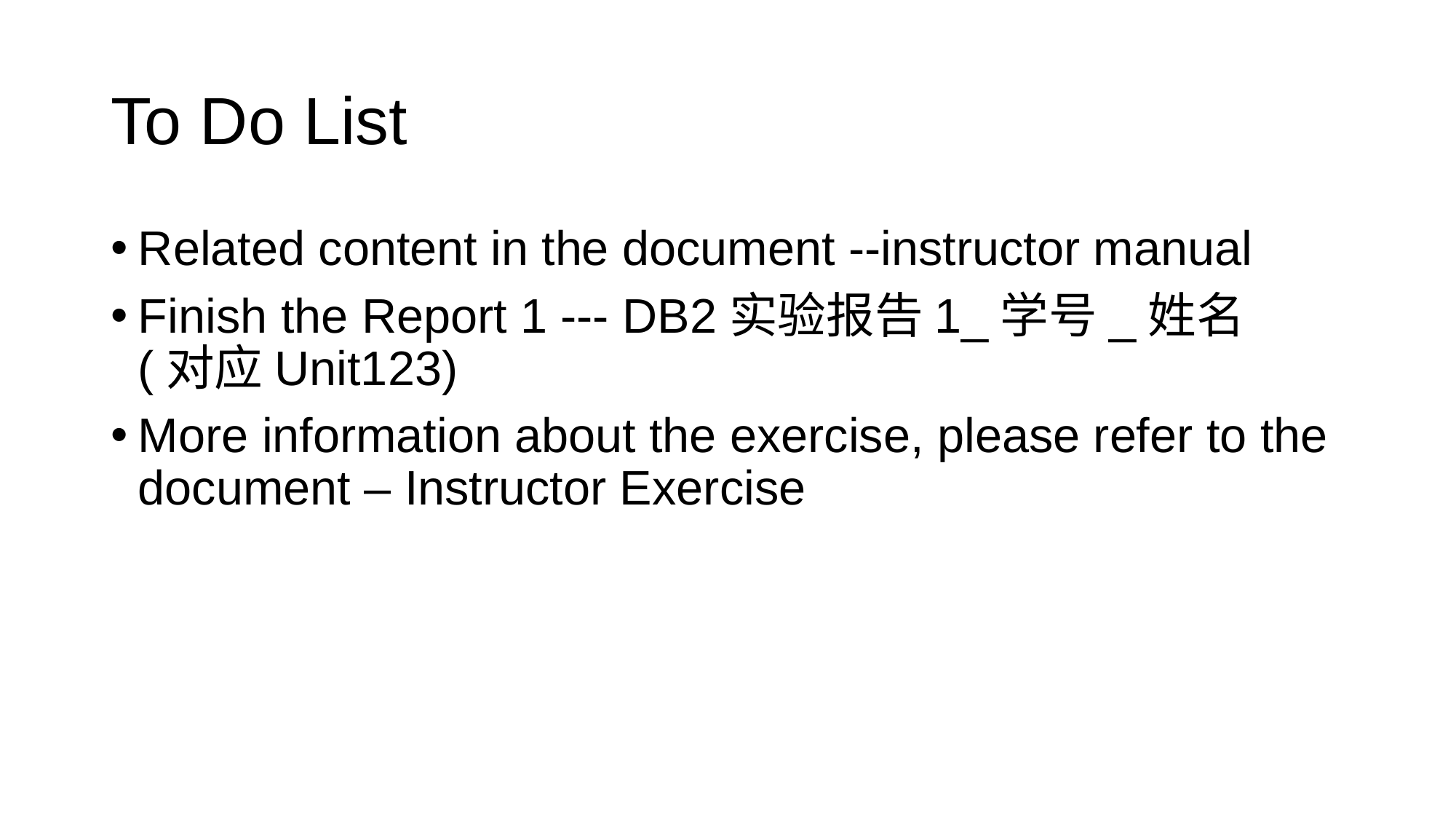

# To Do List
Related content in the document --instructor manual
Finish the Report 1 --- DB2实验报告1_学号_姓名  (对应Unit123)
More information about the exercise, please refer to the document – Instructor Exercise